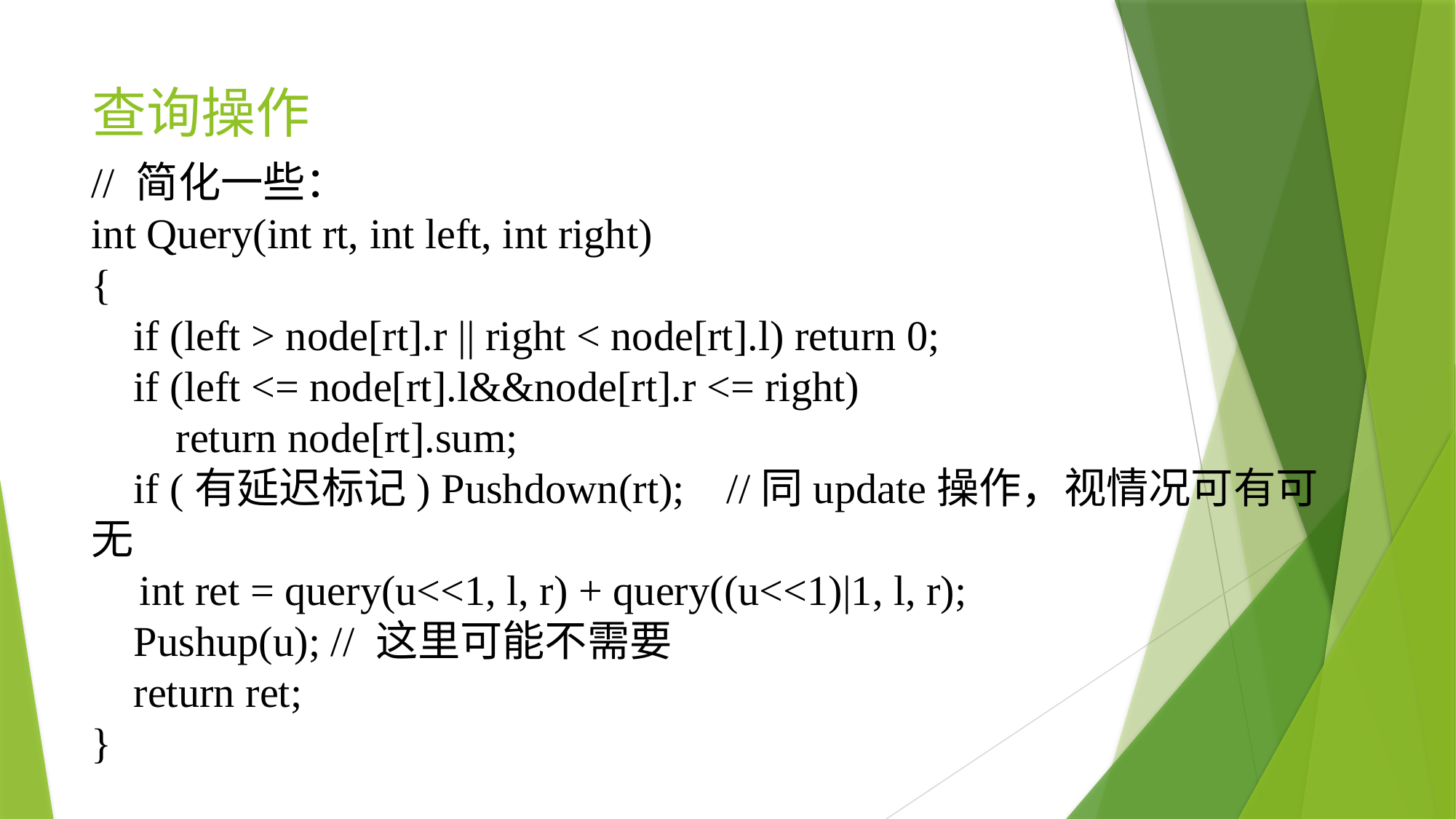

# 查询操作
// 简化一些：
int Query(int rt, int left, int right)
{
    if (left > node[rt].r || right < node[rt].l) return 0;
    if (left <= node[rt].l&&node[rt].r <= right)
        return node[rt].sum;
    if (有延迟标记) Pushdown(rt);    //同update操作，视情况可有可无
    int ret = query(u<<1, l, r) + query((u<<1)|1, l, r);
    Pushup(u); // 这里可能不需要
    return ret;
}